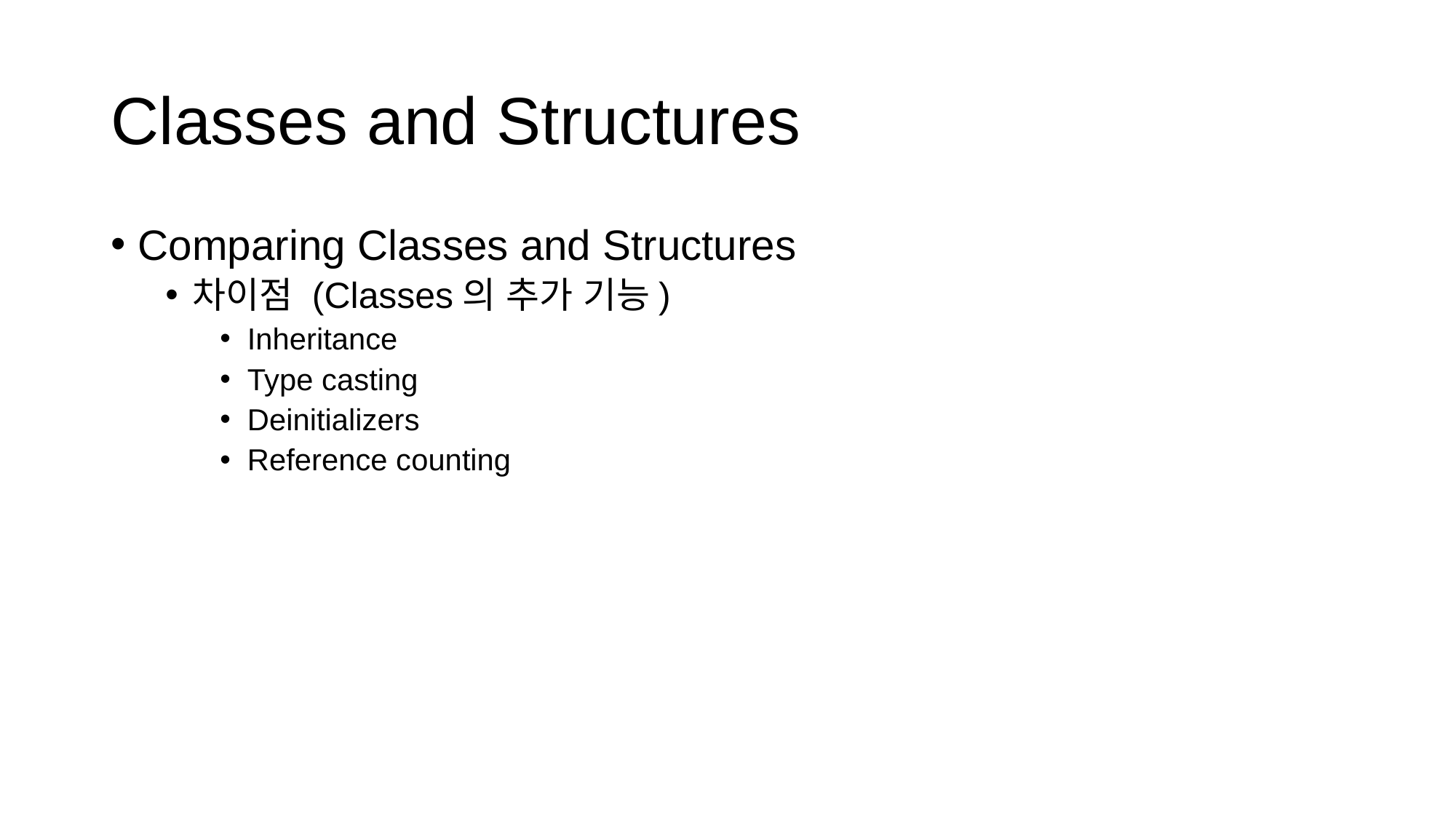

# Classes and Structures
Comparing Classes and Structures
차이점 (Classes의 추가 기능)
Inheritance
Type casting
Deinitializers
Reference counting